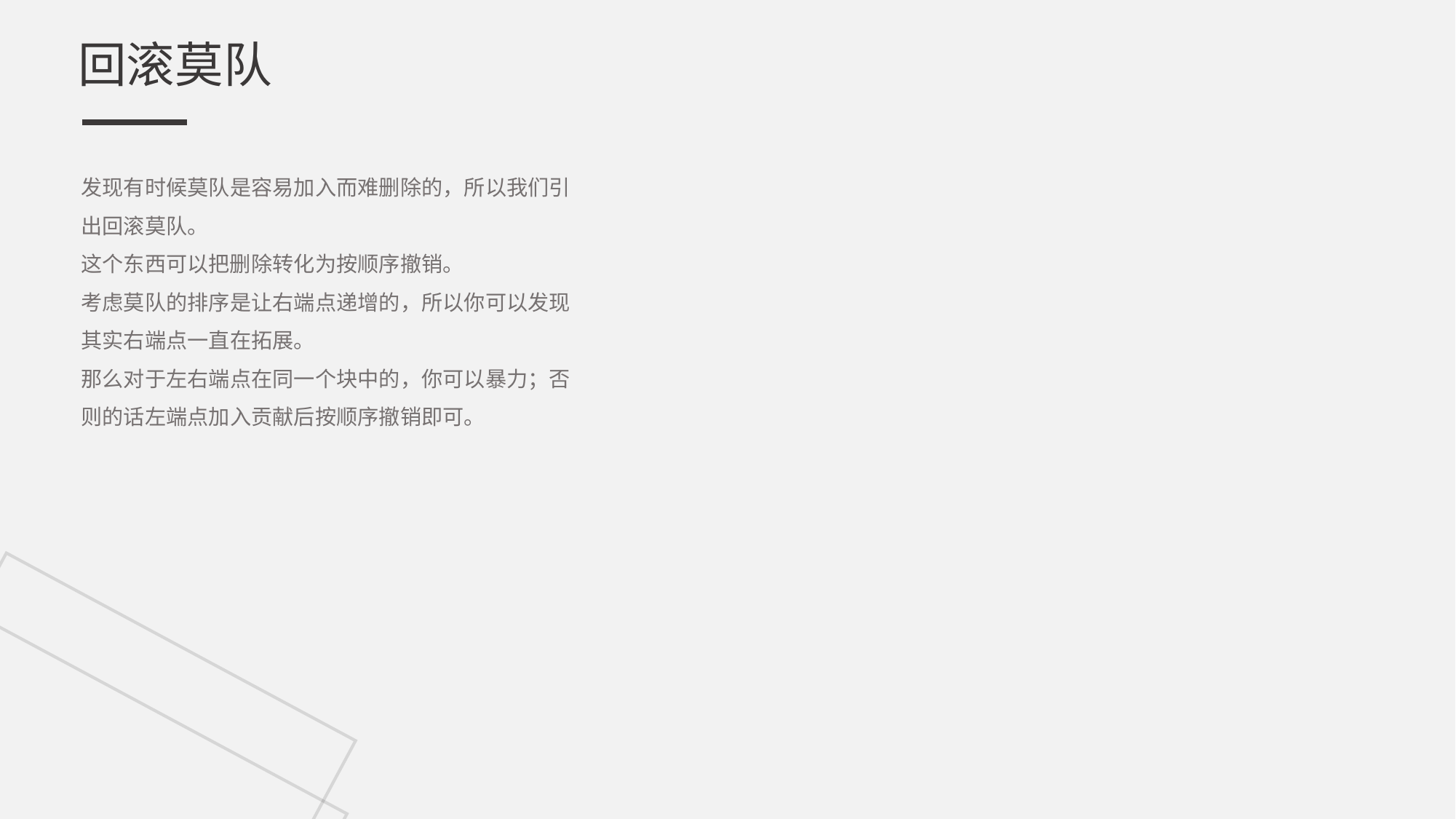

回滚莫队
发现有时候莫队是容易加入而难删除的，所以我们引出回滚莫队。
这个东西可以把删除转化为按顺序撤销。
考虑莫队的排序是让右端点递增的，所以你可以发现其实右端点一直在拓展。
那么对于左右端点在同一个块中的，你可以暴力；否则的话左端点加入贡献后按顺序撤销即可。